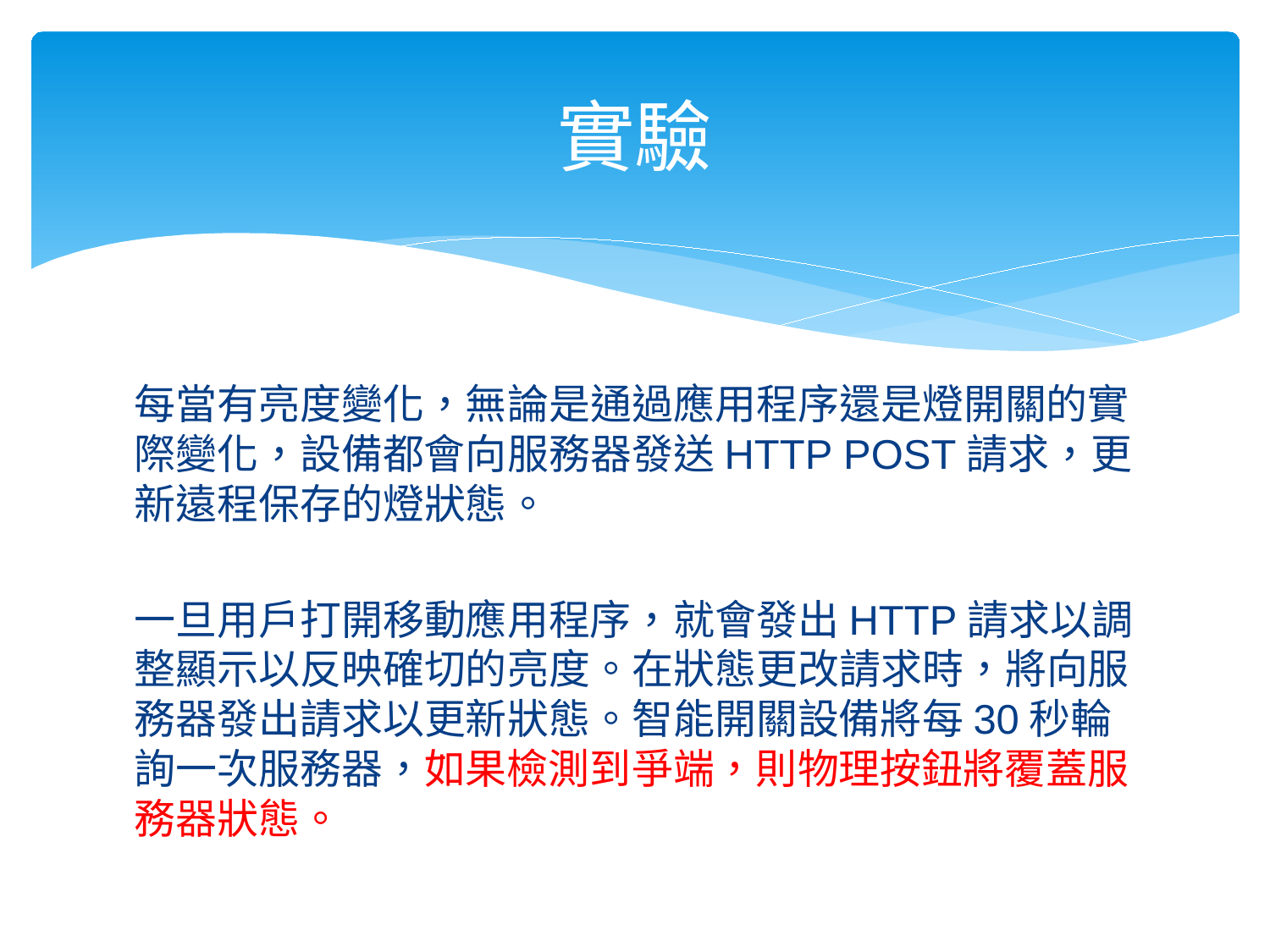

# 實驗
每當有亮度變化，無論是通過應用程序還是燈開關的實際變化，設備都會向服務器發送HTTP POST請求，更新遠程保存的燈狀態。

一旦用戶打開移動應用程序，就會發出HTTP請求以調整顯示以反映確切的亮度。在狀態更改請求時，將向服務器發出請求以更新狀態。智能開關設備將每30秒輪詢一次服務器，如果檢測到爭端，則物理按鈕將覆蓋服務器狀態。